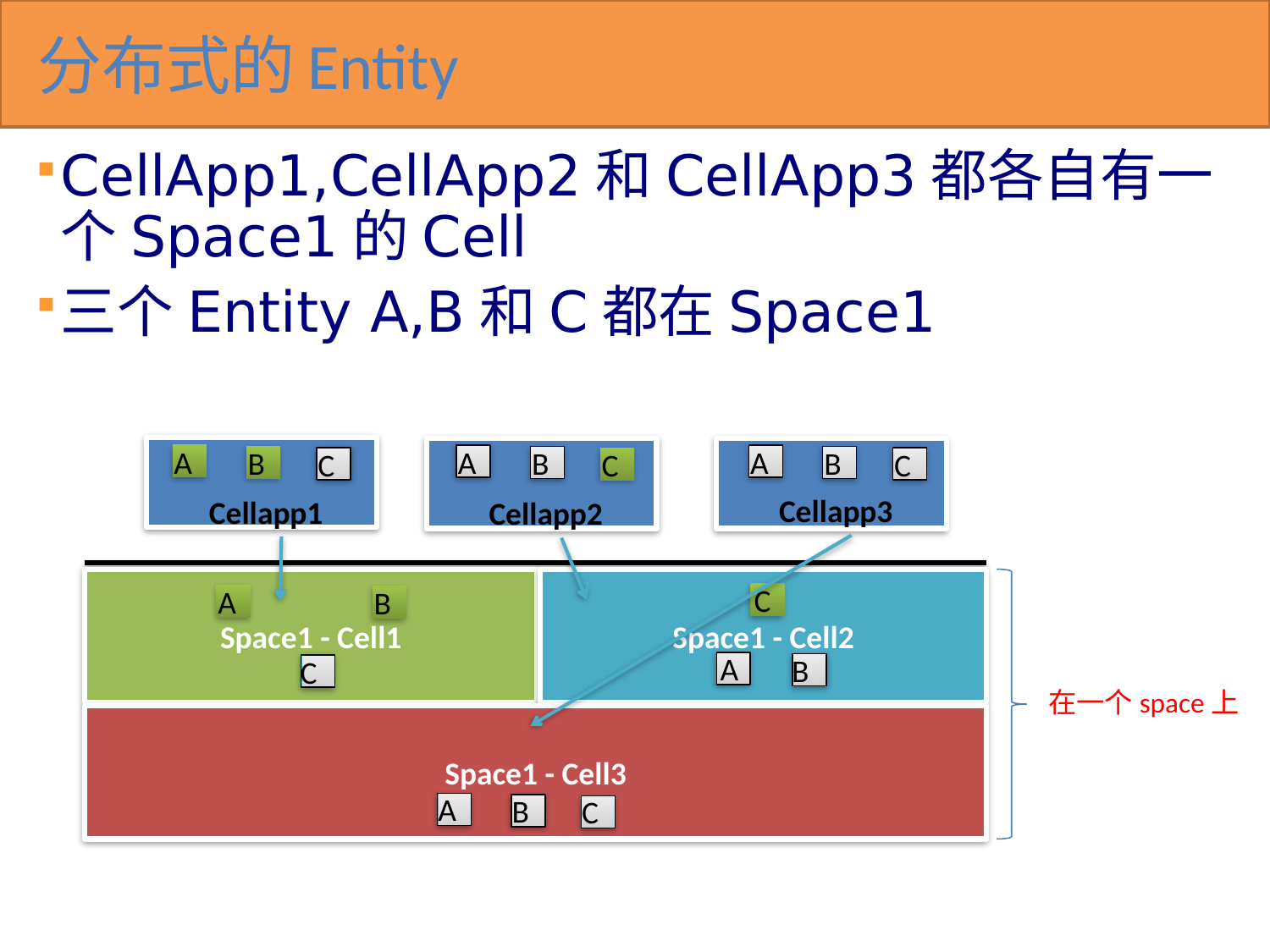

# 分布式的Entity
CellApp1,CellApp2和CellApp3都各自有一个Space1的Cell
三个Entity A,B和C都在Space1

A
A
A

B
B
B
C

C

C

Cellapp3
Cellapp1
Cellapp2

Space1 - Cell1
Space1 - Cell2
C
A
B

A
B
C

在一个space上
Space1 - Cell3
A
B
C